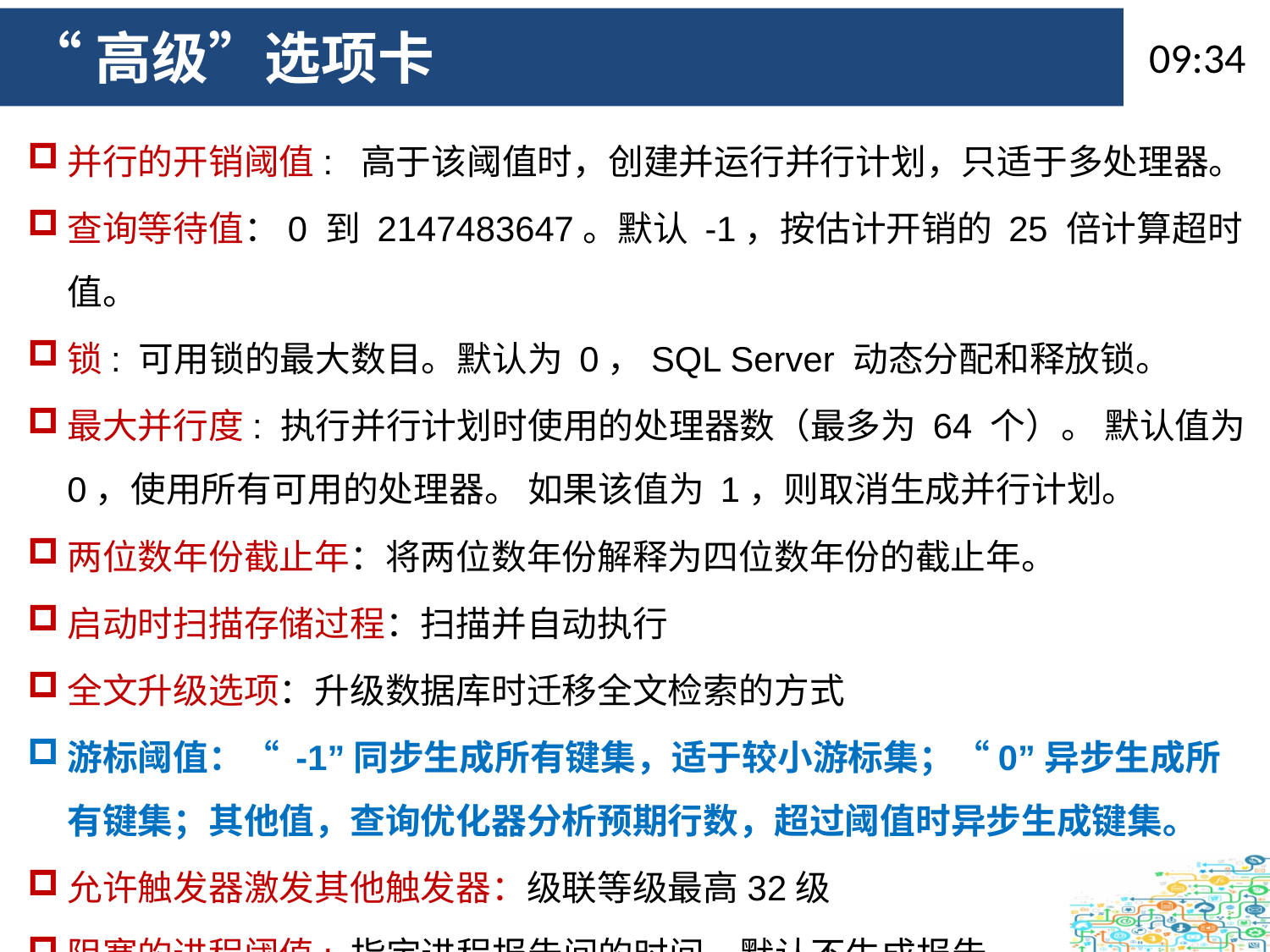

# “高级”选项卡
09:34
并行的开销阈值:  高于该阈值时，创建并运行并行计划，只适于多处理器。
查询等待值：0 到 2147483647。默认 -1，按估计开销的 25 倍计算超时值。
锁: 可用锁的最大数目。默认为 0，SQL Server 动态分配和释放锁。
最大并行度: 执行并行计划时使用的处理器数（最多为 64 个）。 默认值为 0，使用所有可用的处理器。 如果该值为 1，则取消生成并行计划。
两位数年份截止年：将两位数年份解释为四位数年份的截止年。
启动时扫描存储过程：扫描并自动执行
全文升级选项：升级数据库时迁移全文检索的方式
游标阈值：“ -1”同步生成所有键集，适于较小游标集；“0”异步生成所有键集；其他值，查询优化器分析预期行数，超过阈值时异步生成键集。
允许触发器激发其他触发器：级联等级最高32级
阻塞的进程阈值: 指定进程报告间的时间，默认不生成报告